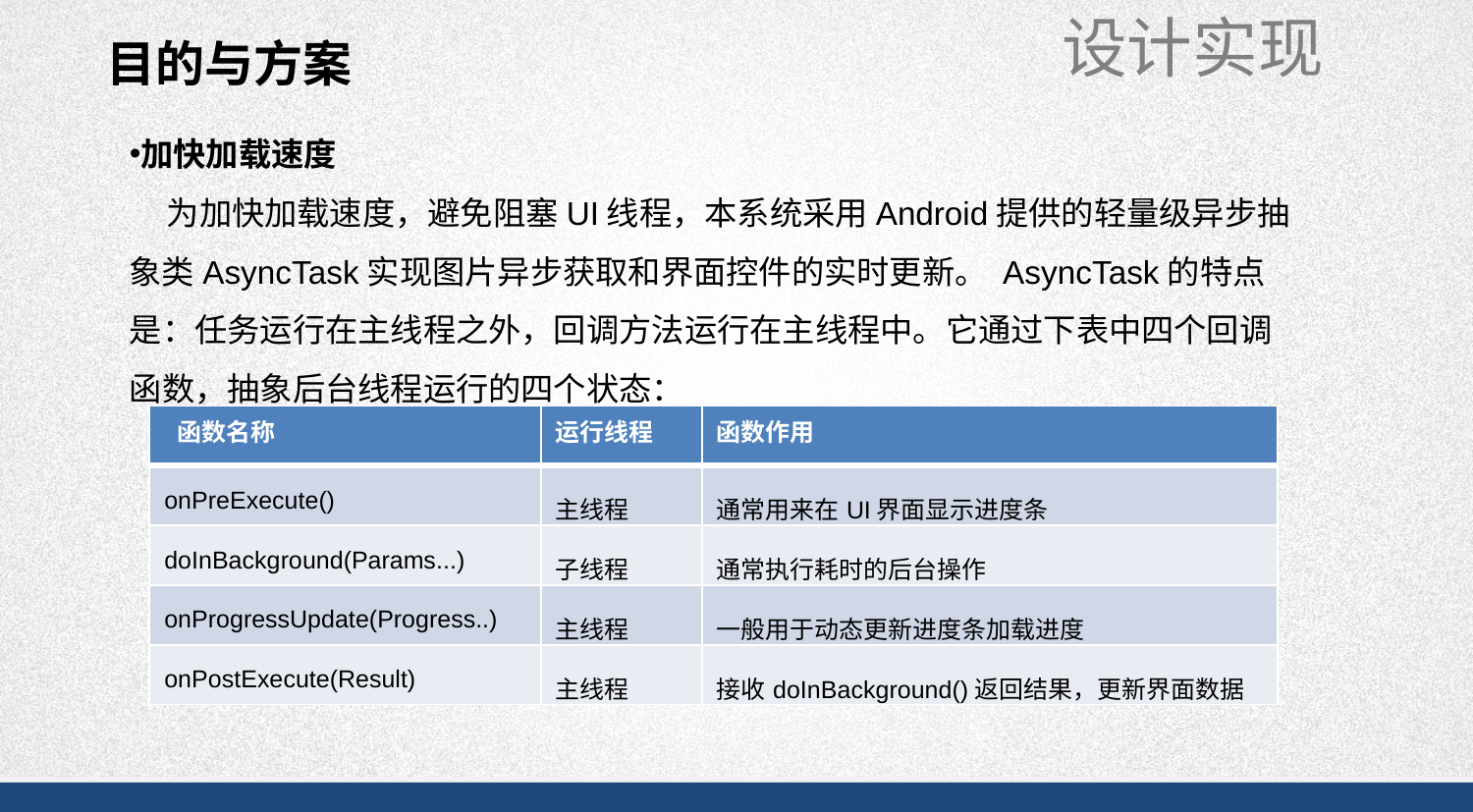

设计实现
目的与方案
加快加载速度
    为加快加载速度，避免阻塞UI线程，本系统采用Android提供的轻量级异步抽象类AsyncTask实现图片异步获取和界面控件的实时更新。 AsyncTask的特点是：任务运行在主线程之外，回调方法运行在主线程中。它通过下表中四个回调函数，抽象后台线程运行的四个状态：
| 函数名称 | 运行线程 | 函数作用 |
| --- | --- | --- |
| onPreExecute() | 主线程 | 通常用来在UI界面显示进度条 |
| doInBackground(Params...) | 子线程 | 通常执行耗时的后台操作 |
| onProgressUpdate(Progress..) | 主线程 | 一般用于动态更新进度条加载进度 |
| onPostExecute(Result) | 主线程 | 接收doInBackground()返回结果，更新界面数据 |